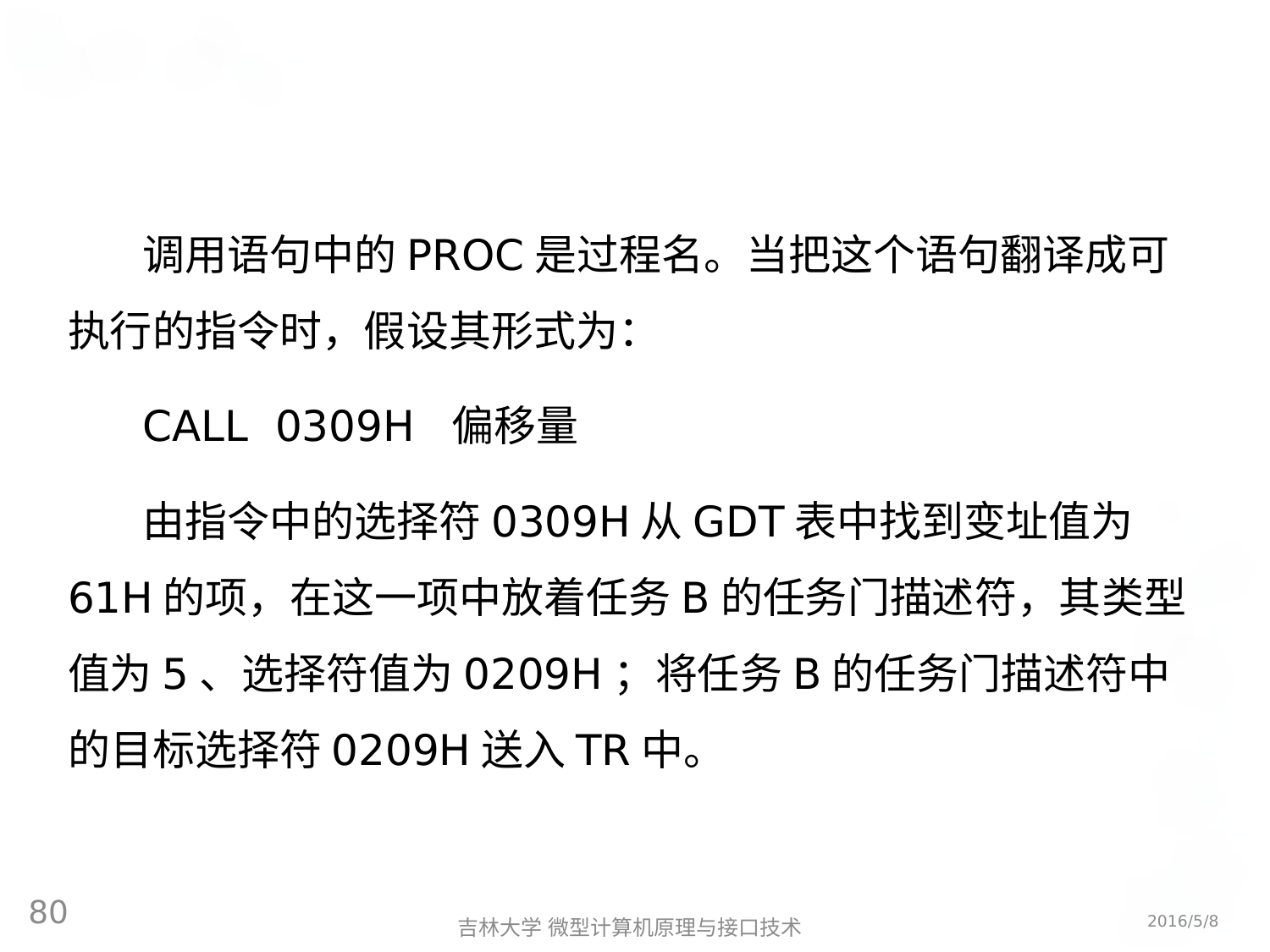

#
调用语句中的PROC是过程名。当把这个语句翻译成可执行的指令时，假设其形式为：
CALL  0309H  偏移量
由指令中的选择符0309H从GDT表中找到变址值为61H的项，在这一项中放着任务B的任务门描述符，其类型值为5、选择符值为0209H；将任务B的任务门描述符中的目标选择符0209H送入TR中。

80
2016/5/8
吉林大学 微型计算机原理与接口技术